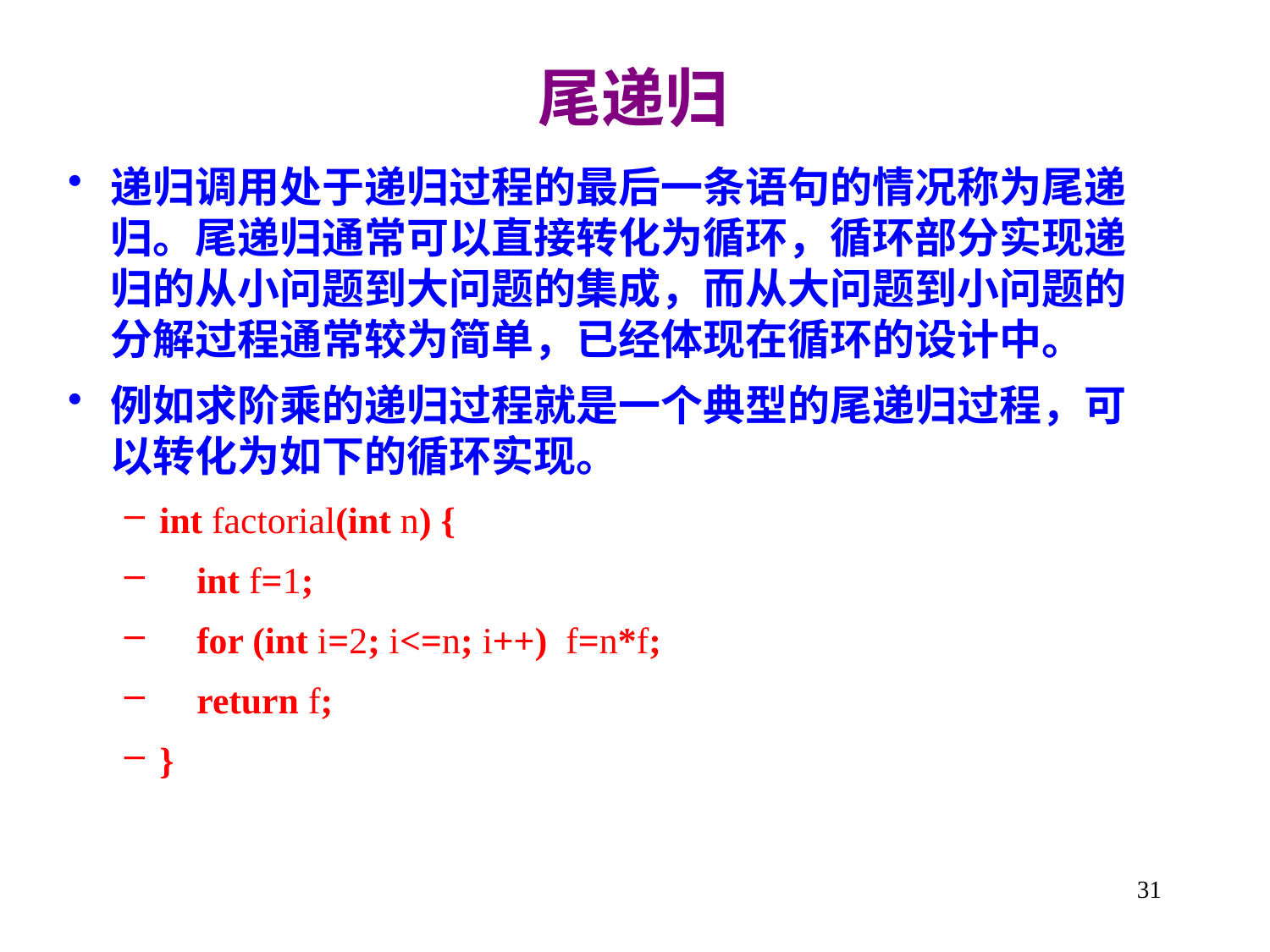

尾递归
递归调用处于递归过程的最后一条语句的情况称为尾递归。尾递归通常可以直接转化为循环，循环部分实现递归的从小问题到大问题的集成，而从大问题到小问题的分解过程通常较为简单，已经体现在循环的设计中。
例如求阶乘的递归过程就是一个典型的尾递归过程，可以转化为如下的循环实现。
int factorial(int n) {
    int f=1;
    for (int i=2; i<=n; i++)  f=n*f;
    return f;
}

31